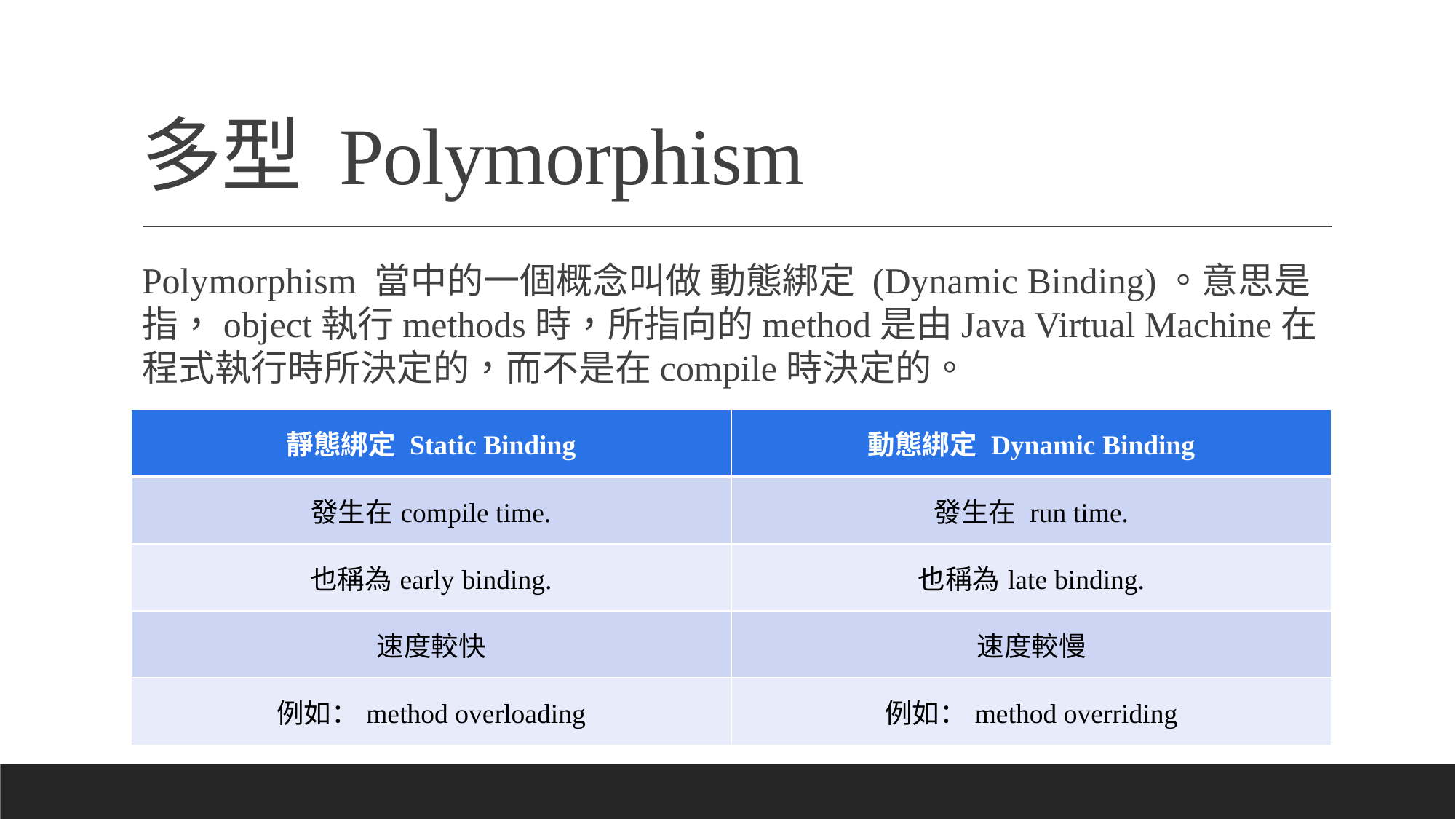

# 多型 Polymorphism
Polymorphism 當中的一個概念叫做 動態綁定 (Dynamic Binding)。意思是指，object執行methods時，所指向的method是由Java Virtual Machine在程式執行時所決定的，而不是在compile時決定的。
| 靜態綁定 Static Binding | 動態綁定 Dynamic Binding |
| --- | --- |
| 發生在compile time. | 發生在 run time. |
| 也稱為early binding. | 也稱為late binding. |
| 速度較快 | 速度較慢 |
| 例如：method overloading | 例如：method overriding |